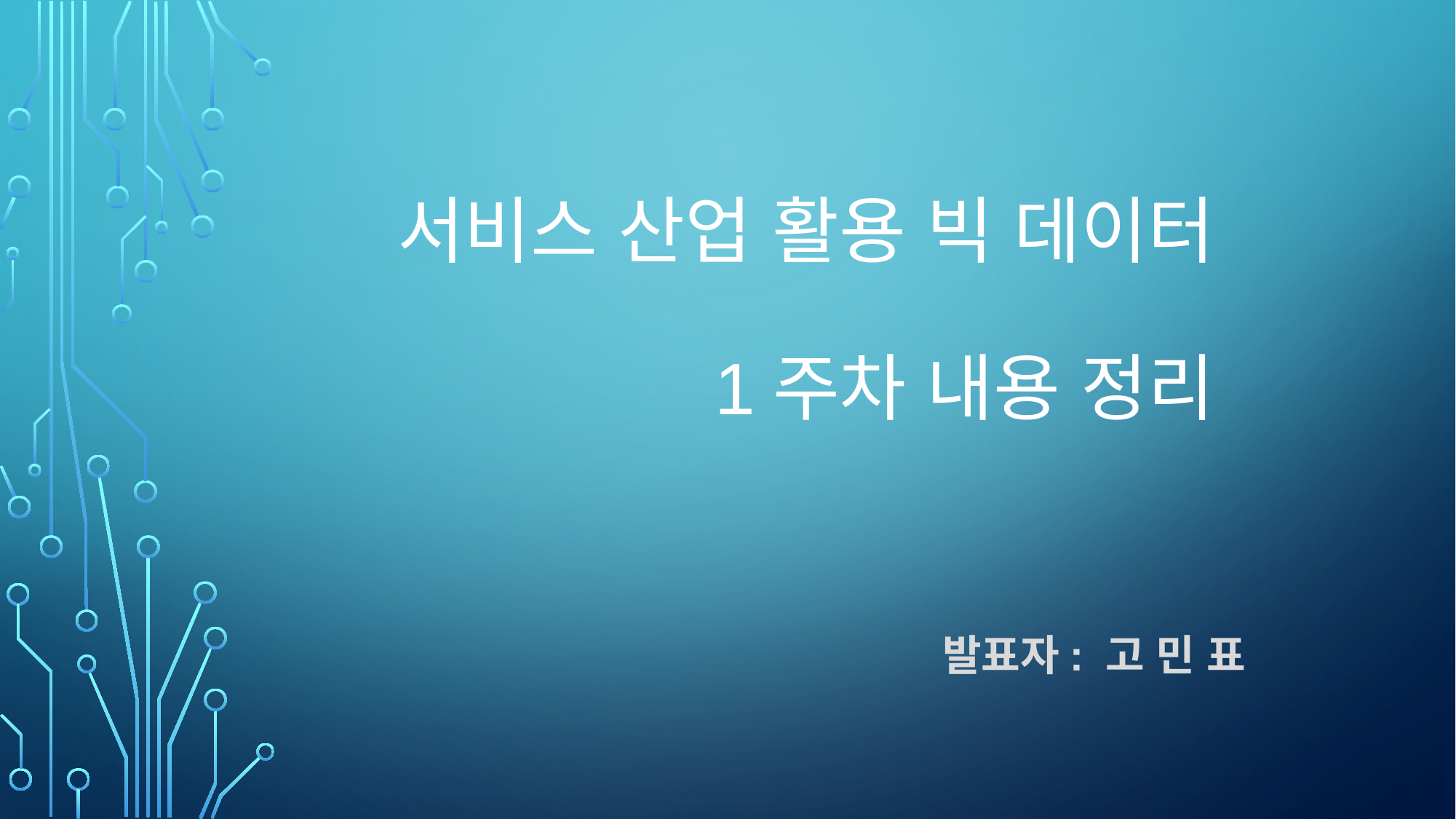

# 서비스 산업 활용 빅 데이터 1주차 내용 정리
발표자: 고 민 표